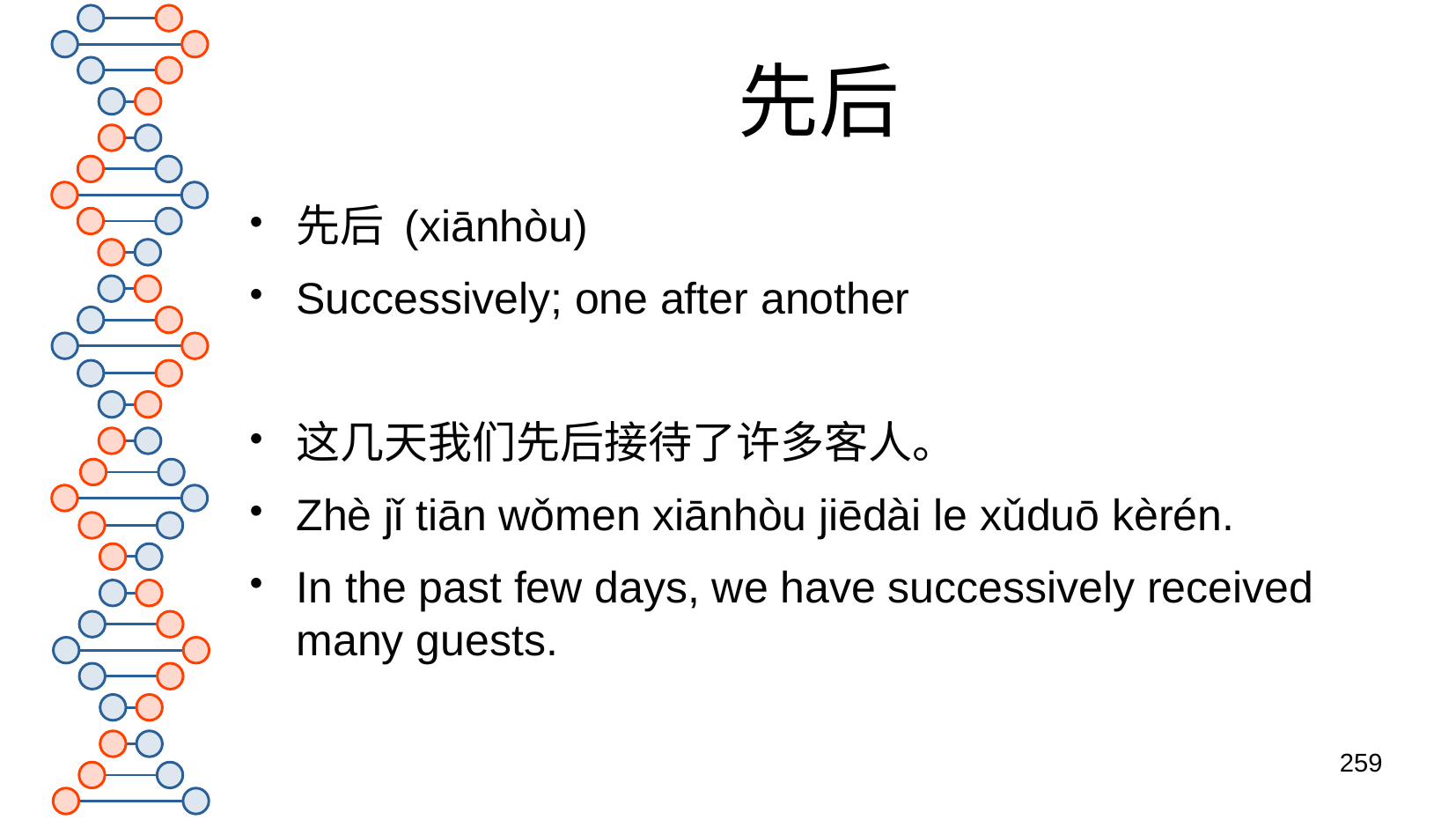

# 先后
先后 (xiānhòu)
Successively; one after another

这几天我们先后接待了许多客人。
Zhè jǐ tiān wǒmen xiānhòu jiēdài le xǔduō kèrén.
In the past few days, we have successively received many guests.

259